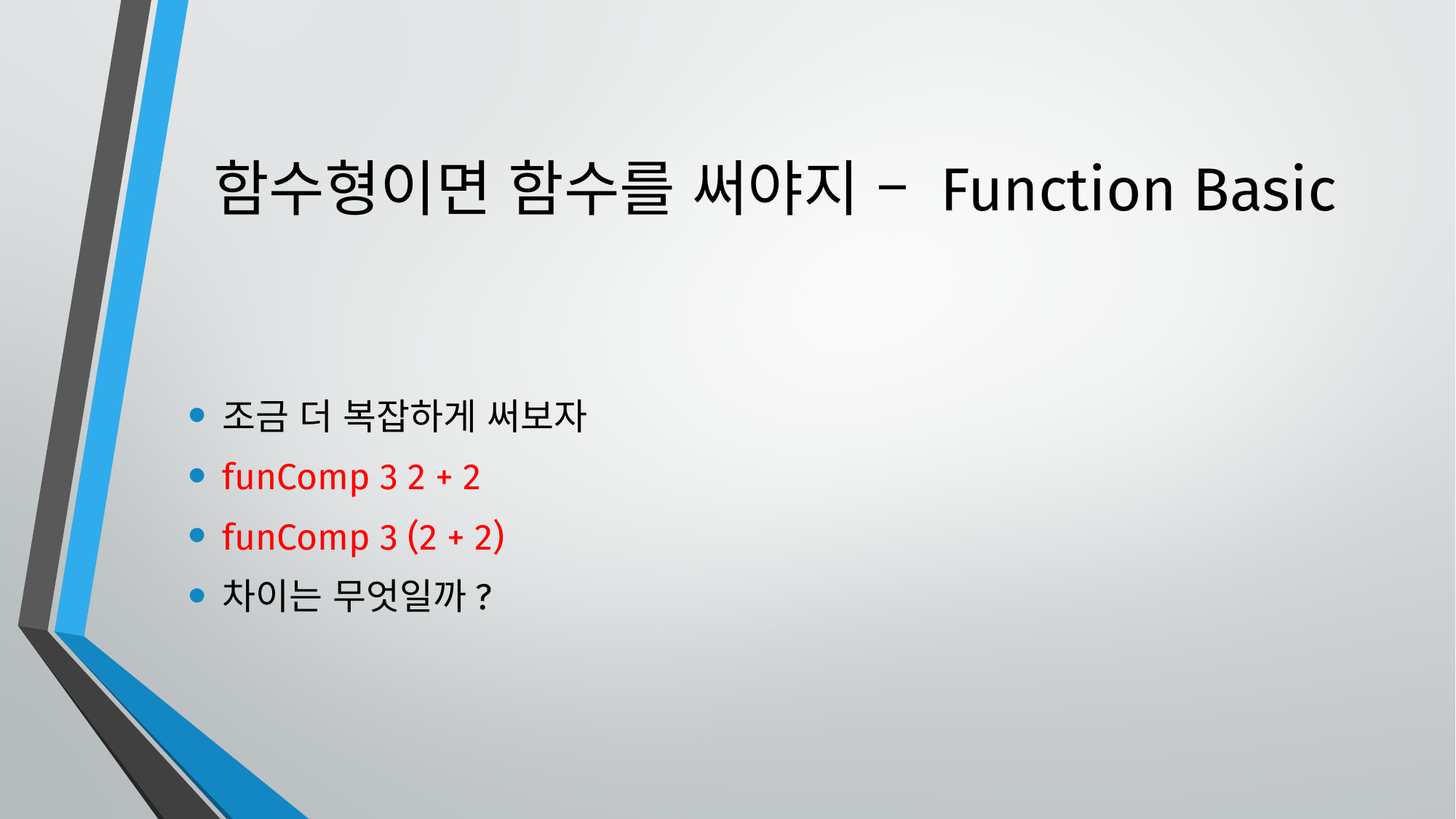

# 함수형이면 함수를 써야지 – Function Basic
조금 더 복잡하게 써보자
funComp 3 2 + 2
funComp 3 (2 + 2)
차이는 무엇일까?